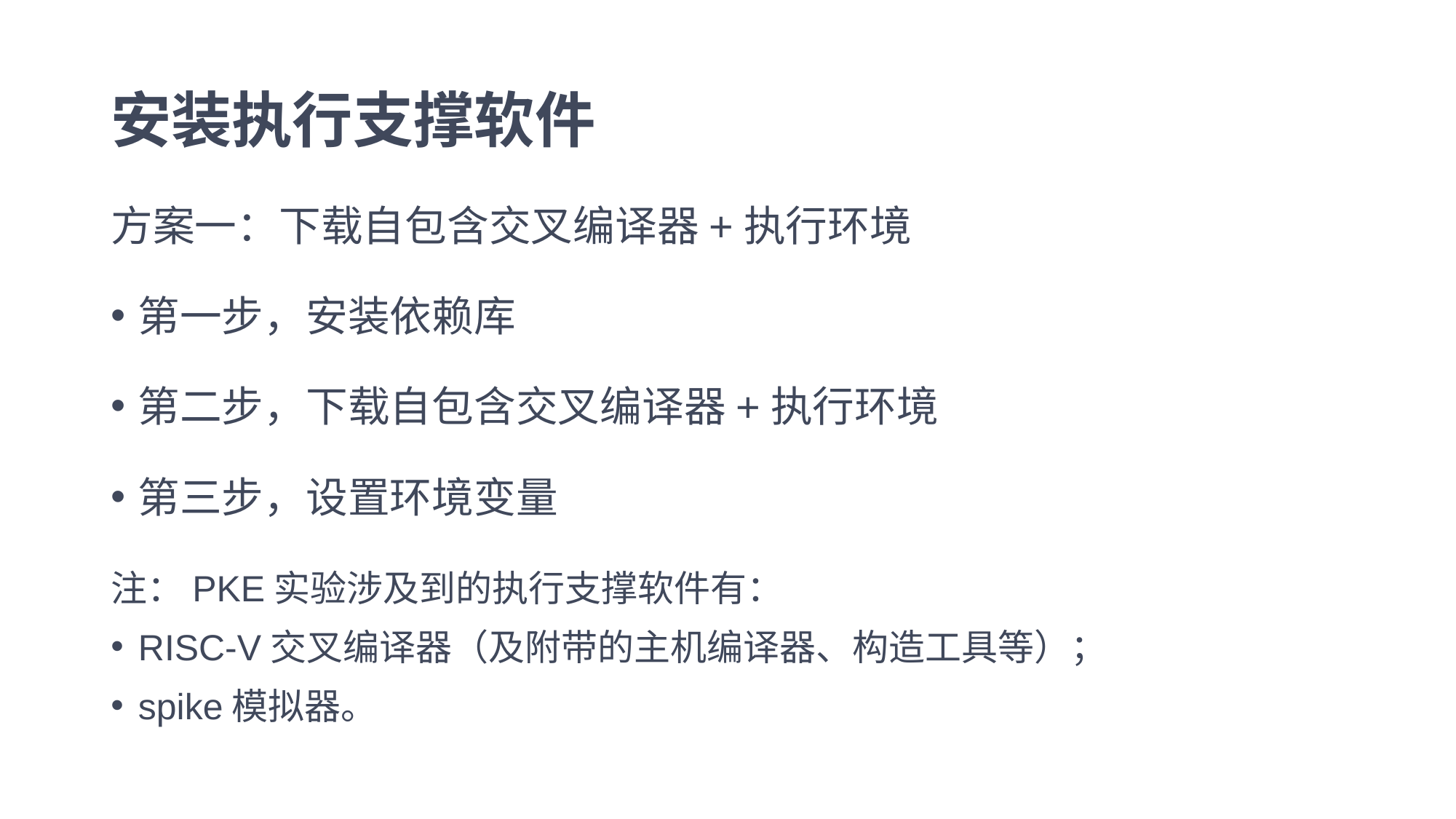

# 安装执行支撑软件
方案一：下载自包含交叉编译器+执行环境
第一步，安装依赖库
第二步，下载自包含交叉编译器+执行环境
第三步，设置环境变量
注：PKE实验涉及到的执行支撑软件有：
RISC-V交叉编译器（及附带的主机编译器、构造工具等）；
spike模拟器。